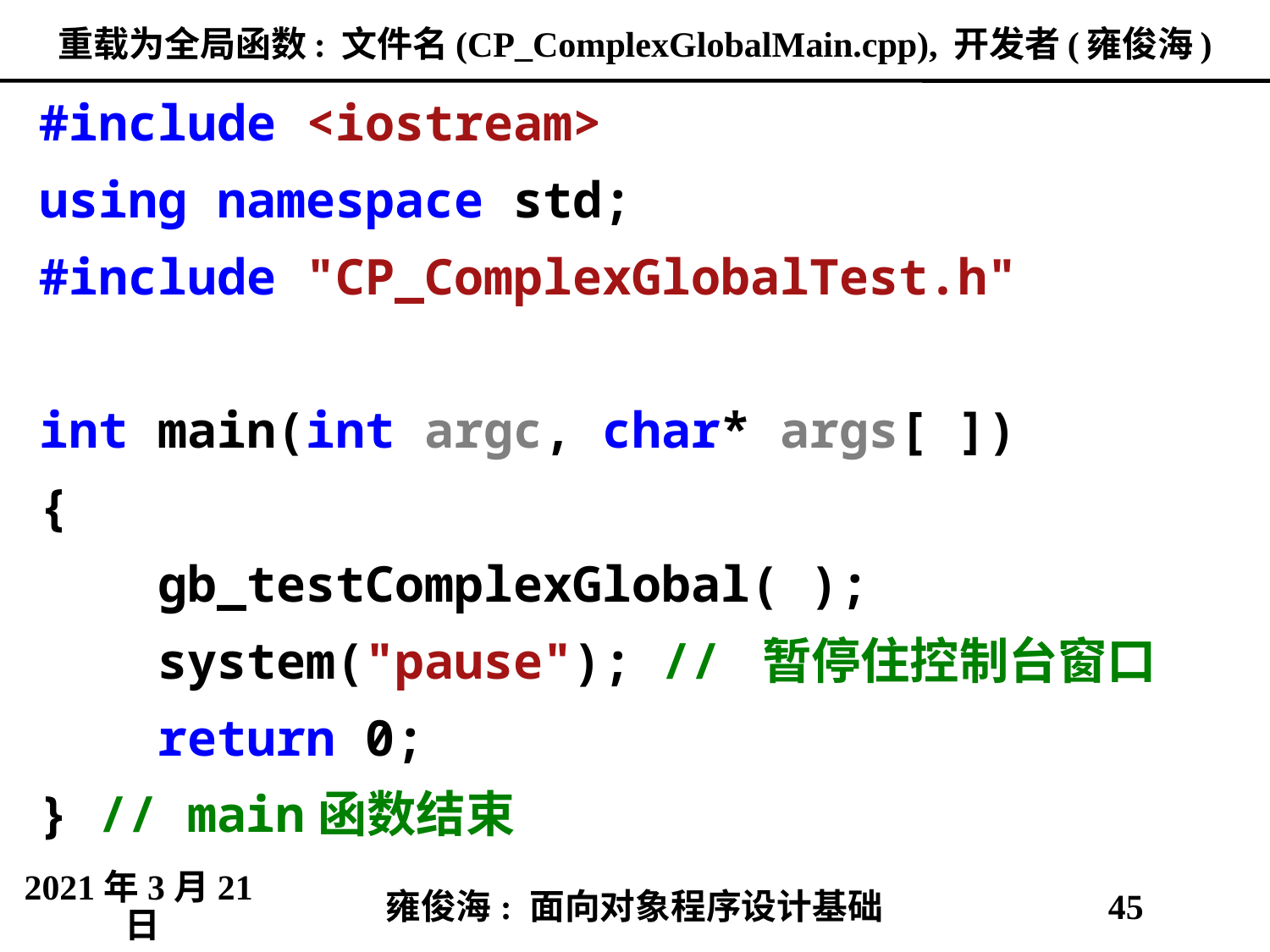

# 重载为全局函数: 文件名(CP_ComplexGlobalMain.cpp), 开发者(雍俊海)

#include <iostream>
using namespace std;
#include "CP_ComplexGlobalTest.h"

int main(int argc, char* args[ ])
{
    gb_testComplexGlobal( );
    system("pause"); // 暂停住控制台窗口
    return 0;
} // main函数结束
2021年3月21日
雍俊海: 面向对象程序设计基础
45